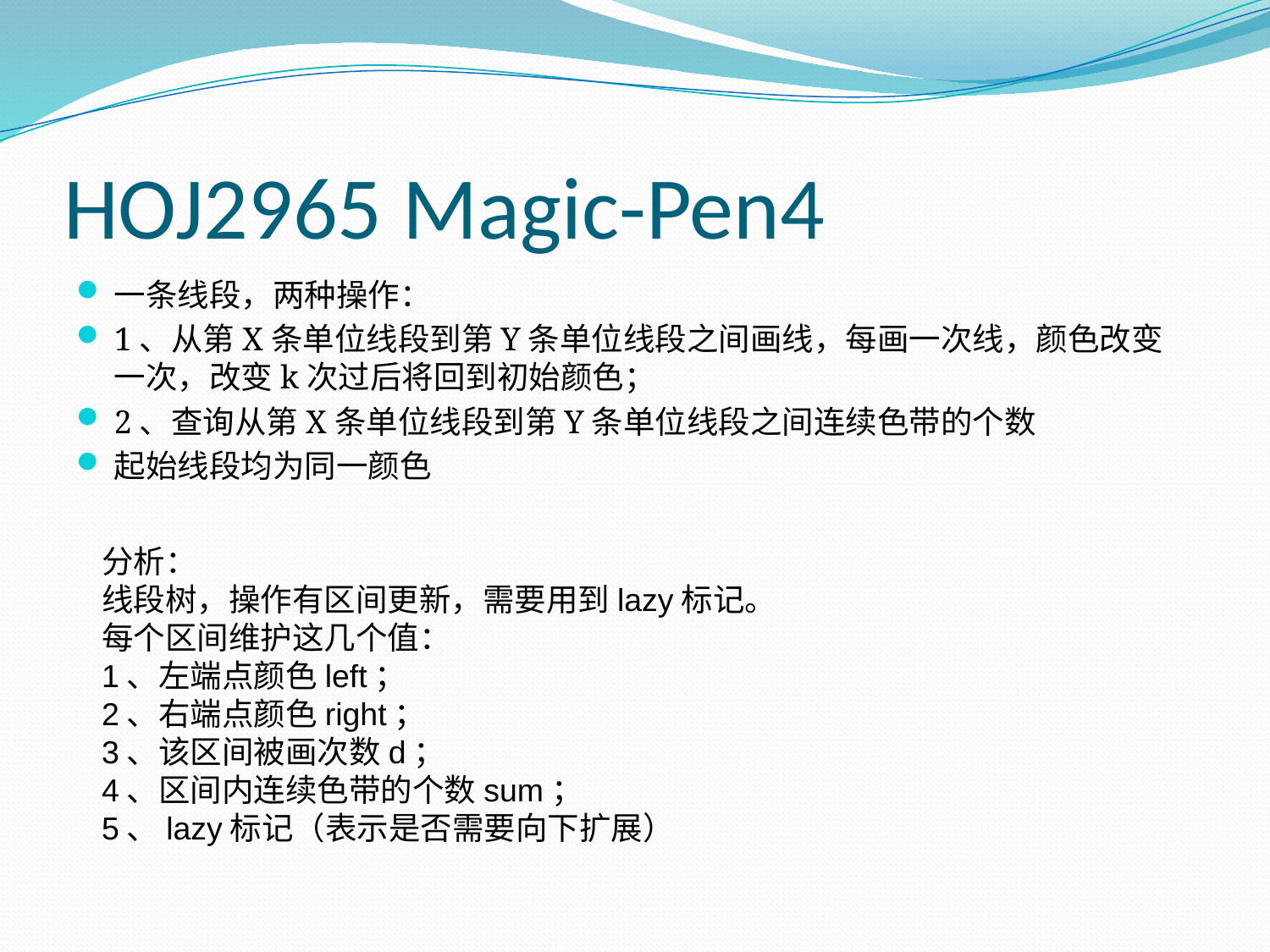

# HOJ2965 Magic-Pen4
一条线段，两种操作：
1、从第X条单位线段到第Y条单位线段之间画线，每画一次线，颜色改变一次，改变k次过后将回到初始颜色；
2、查询从第X条单位线段到第Y条单位线段之间连续色带的个数
起始线段均为同一颜色
分析：
线段树，操作有区间更新，需要用到lazy标记。
每个区间维护这几个值：
1、左端点颜色left；
2、右端点颜色right；
3、该区间被画次数d；
4、区间内连续色带的个数sum；
5、lazy标记（表示是否需要向下扩展）